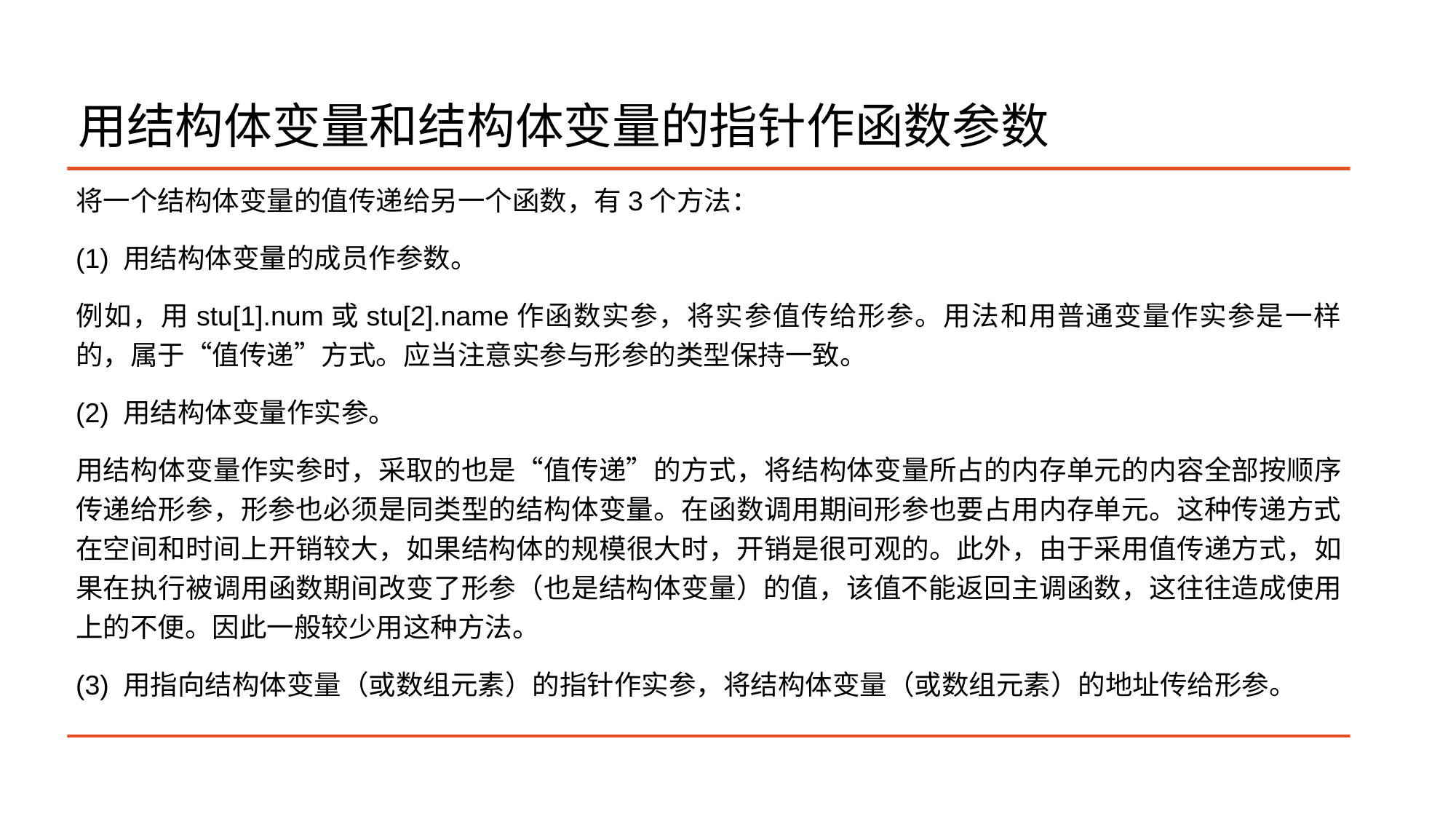

# 用结构体变量和结构体变量的指针作函数参数
将一个结构体变量的值传递给另一个函数，有3个方法：
(1) 用结构体变量的成员作参数。
例如，用stu[1].num或stu[2].name作函数实参，将实参值传给形参。用法和用普通变量作实参是一样的，属于“值传递”方式。应当注意实参与形参的类型保持一致。
(2) 用结构体变量作实参。
用结构体变量作实参时，采取的也是“值传递”的方式，将结构体变量所占的内存单元的内容全部按顺序传递给形参，形参也必须是同类型的结构体变量。在函数调用期间形参也要占用内存单元。这种传递方式在空间和时间上开销较大，如果结构体的规模很大时，开销是很可观的。此外，由于采用值传递方式，如果在执行被调用函数期间改变了形参（也是结构体变量）的值，该值不能返回主调函数，这往往造成使用上的不便。因此一般较少用这种方法。
(3) 用指向结构体变量（或数组元素）的指针作实参，将结构体变量（或数组元素）的地址传给形参。